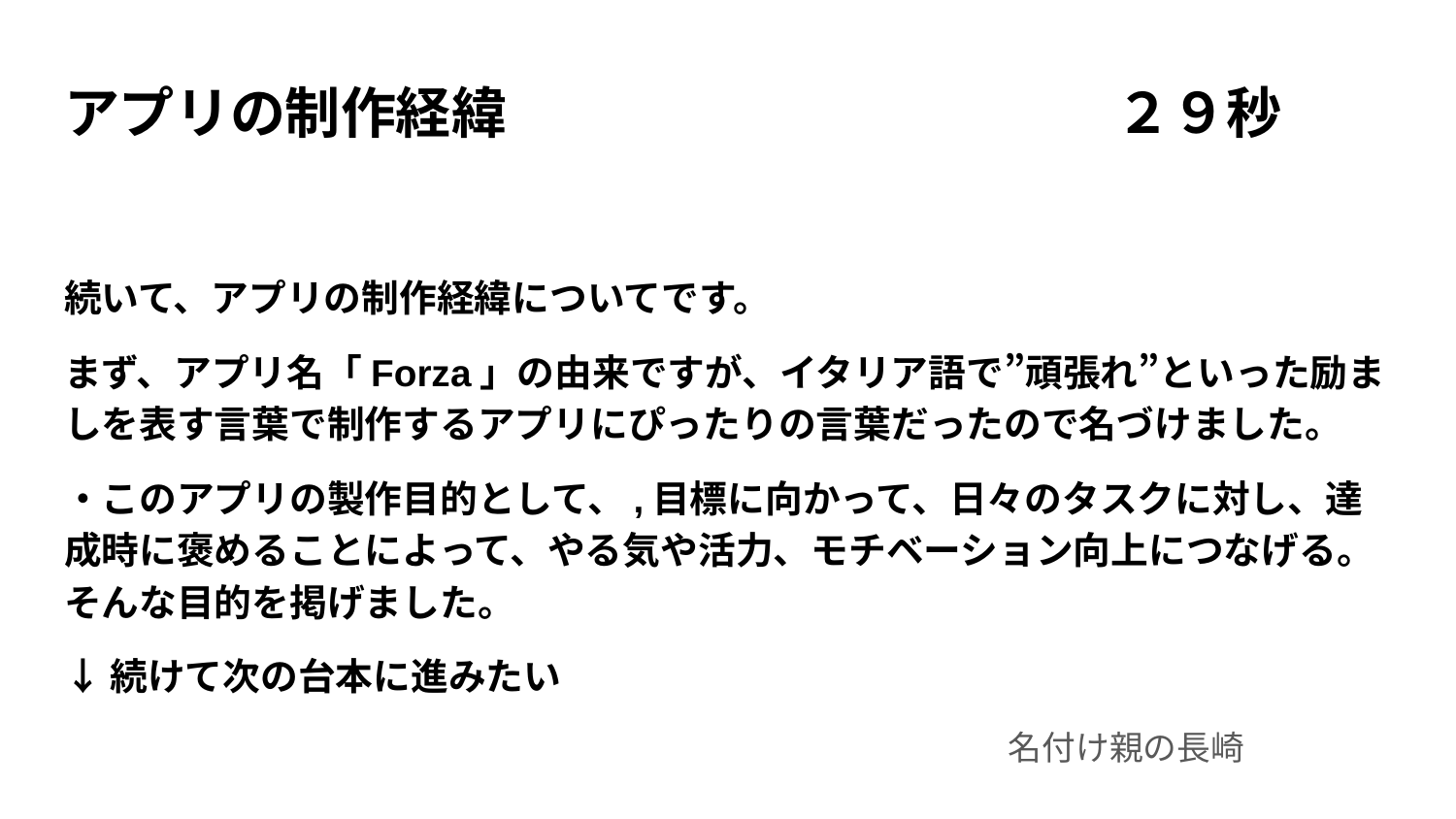

# アプリの制作経緯　　　　　　　　　　　２９秒
続いて、アプリの制作経緯についてです。
まず、アプリ名「Forza」の由来ですが、イタリア語で”頑張れ”といった励ましを表す言葉で制作するアプリにぴったりの言葉だったので名づけました。
・このアプリの製作目的として、,目標に向かって、日々のタスクに対し、達成時に褒めることによって、やる気や活力、モチベーション向上につなげる。そんな目的を掲げました。
↓続けて次の台本に進みたい
　　　　　　　　　　　　　　　　　　　　　　　　　　　　名付け親の長崎